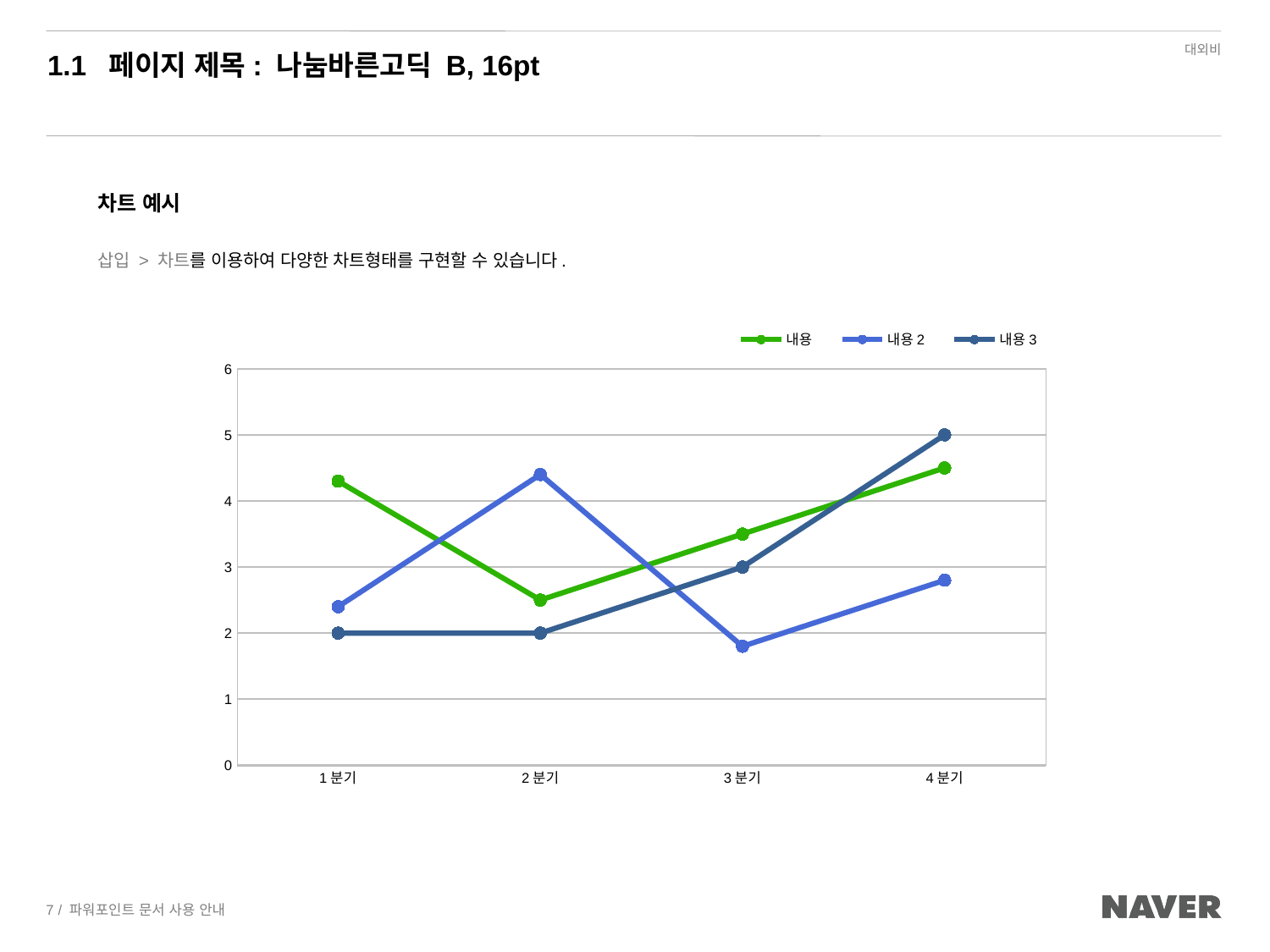

# 1.1  페이지 제목: 나눔바른고딕 B, 16pt

차트 예시

삽입 > 차트를 이용하여 다양한 차트형태를 구현할 수 있습니다.

### Chart

| Category | 내용 | 내용2 | 내용3 |
|---|---|---|---|
| 1분기 | 4.3 | 2.4 | 2.0 |
| 2분기 | 2.5 | 4.4 | 2.0 |
| 3분기 | 3.5 | 1.8 | 3.0 |
| 4분기 | 4.5 | 2.8 | 5.0 |